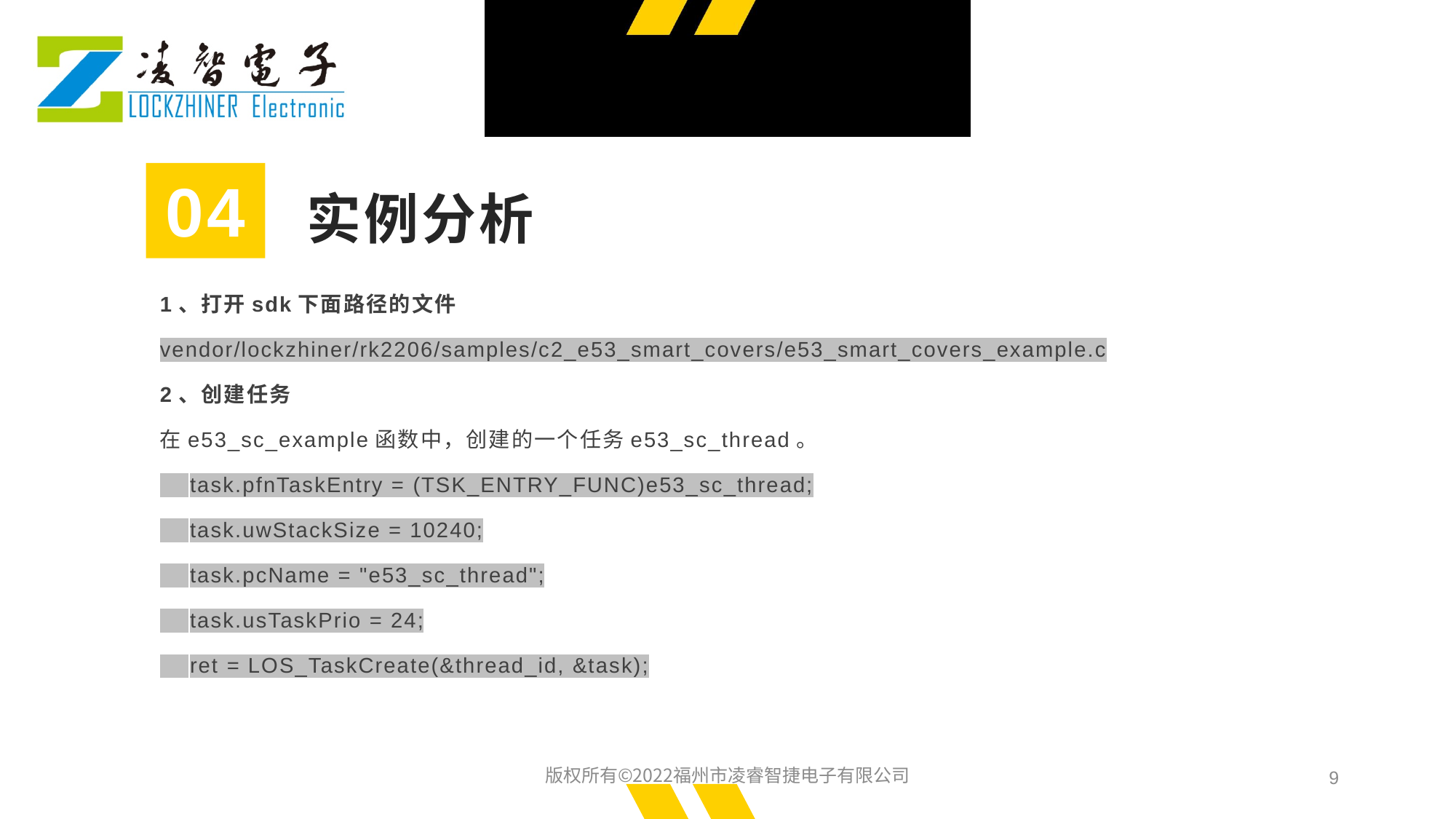

04
实例分析
1、打开sdk下面路径的文件
vendor/lockzhiner/rk2206/samples/c2_e53_smart_covers/e53_smart_covers_example.c
2、创建任务
在e53_sc_example函数中，创建的一个任务e53_sc_thread。
    task.pfnTaskEntry = (TSK_ENTRY_FUNC)e53_sc_thread;
    task.uwStackSize = 10240;
    task.pcName = "e53_sc_thread";
    task.usTaskPrio = 24;
    ret = LOS_TaskCreate(&thread_id, &task);
版权所有©2022福州市凌睿智捷电子有限公司
9